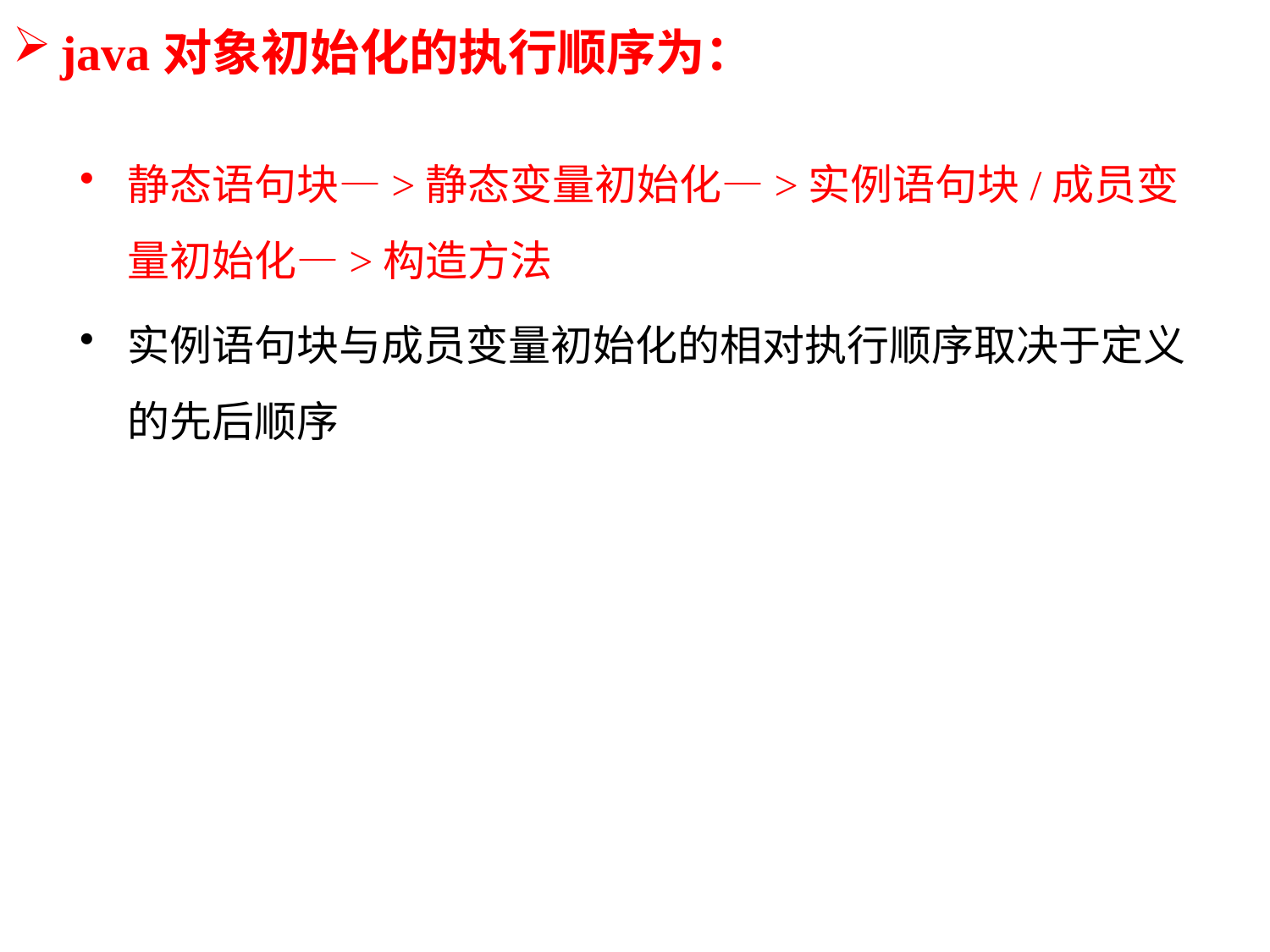

java对象初始化的执行顺序为：
静态语句块—>静态变量初始化—>实例语句块/成员变量初始化—>构造方法
实例语句块与成员变量初始化的相对执行顺序取决于定义的先后顺序